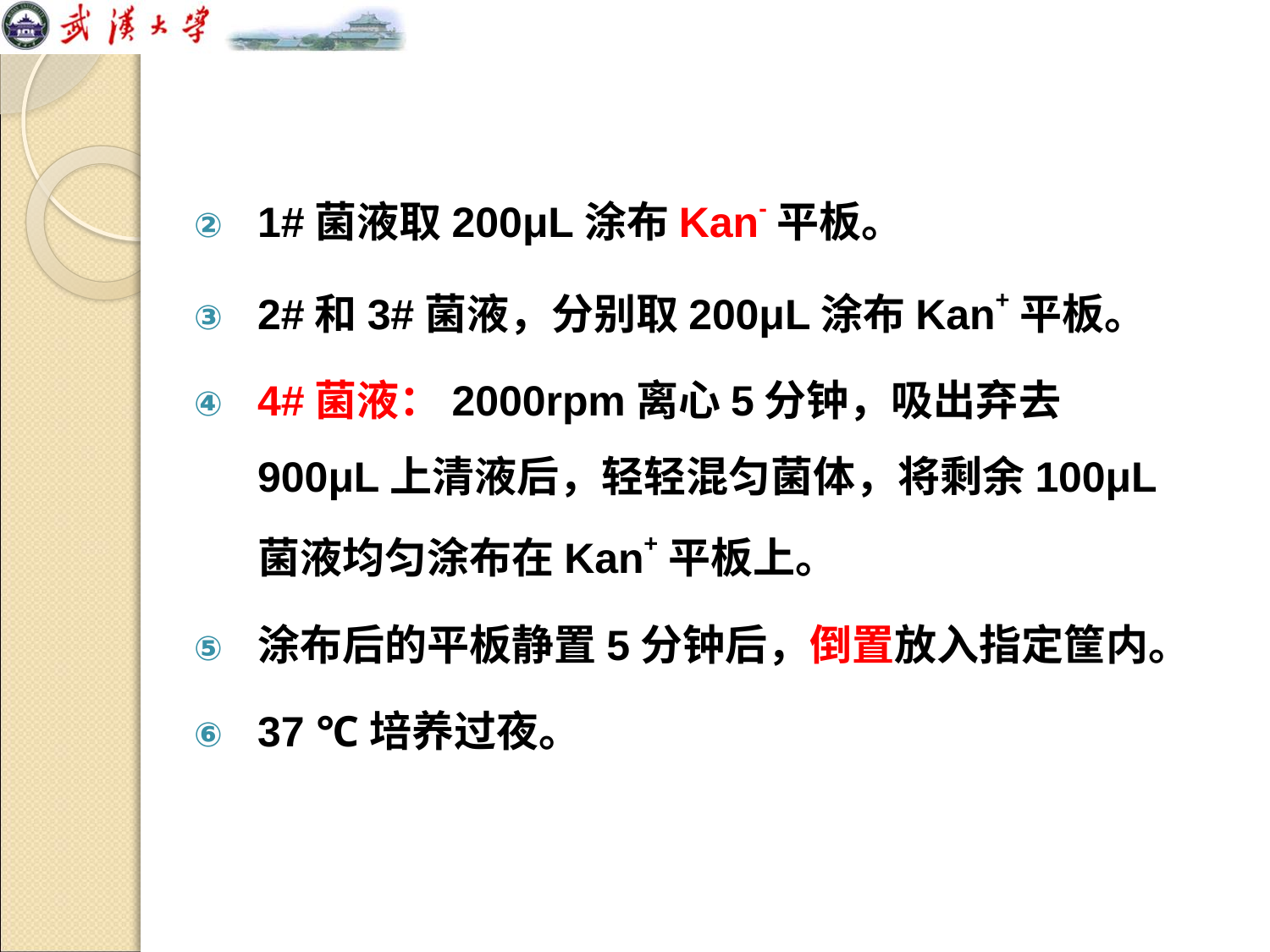

#
1#菌液取200μL涂布Kan-平板。
2#和3#菌液，分别取200μL涂布Kan+平板。
4#菌液：2000rpm离心5分钟，吸出弃去900μL上清液后，轻轻混匀菌体，将剩余100μL菌液均匀涂布在Kan+平板上。
涂布后的平板静置5分钟后，倒置放入指定筐内。
37 ℃培养过夜。